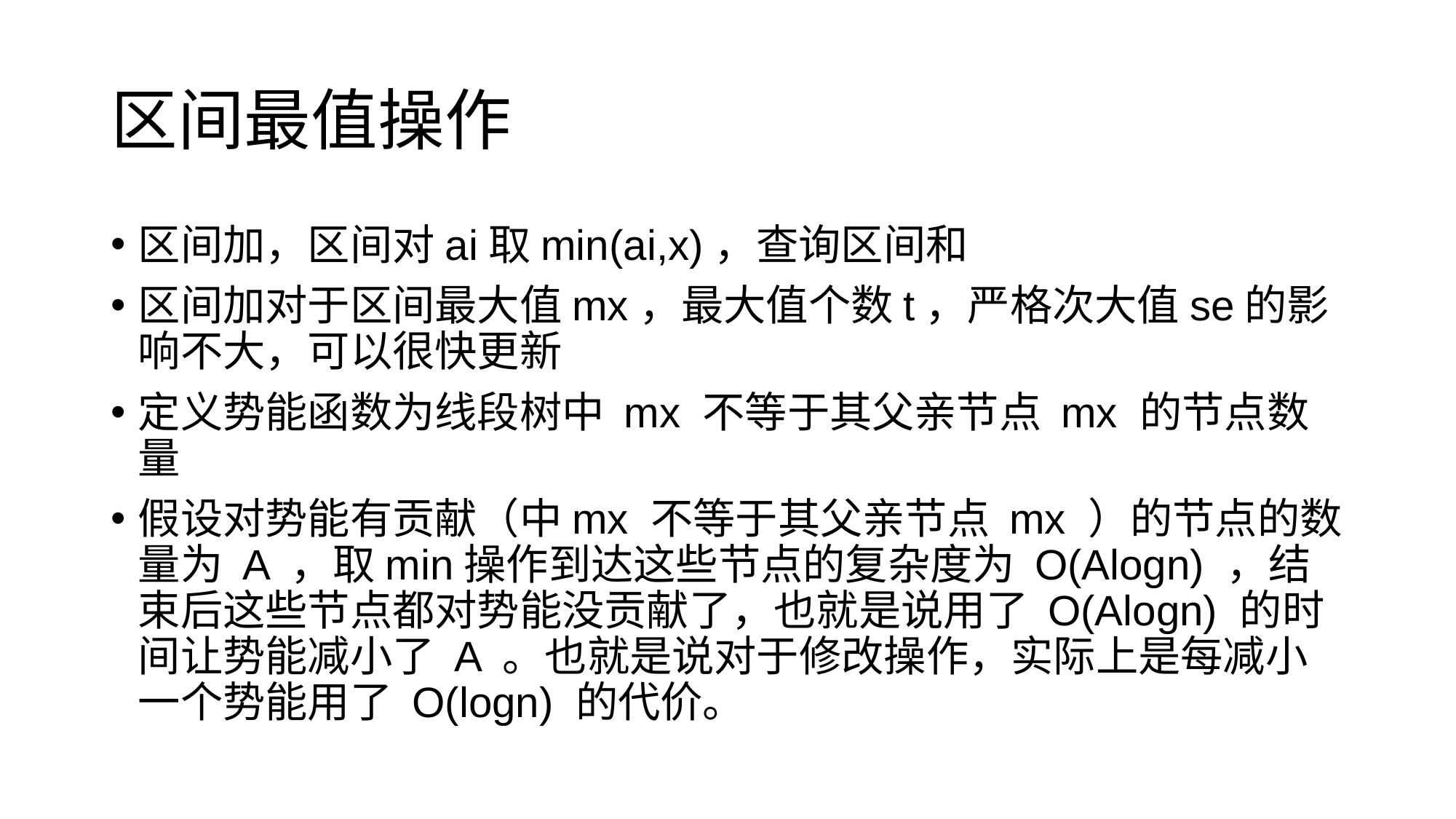

# 区间最值操作
区间加，区间对ai取min(ai,x)，查询区间和
区间加对于区间最大值mx，最大值个数t，严格次大值se的影响不大，可以很快更新
定义势能函数为线段树中 mx 不等于其父亲节点 mx 的节点数量
假设对势能有贡献（中mx 不等于其父亲节点 mx ）的节点的数量为 A ，取min操作到达这些节点的复杂度为 O(Alogn) ，结束后这些节点都对势能没贡献了，也就是说用了 O(Alogn) 的时间让势能减小了 A 。也就是说对于修改操作，实际上是每减小一个势能用了 O(logn) 的代价。